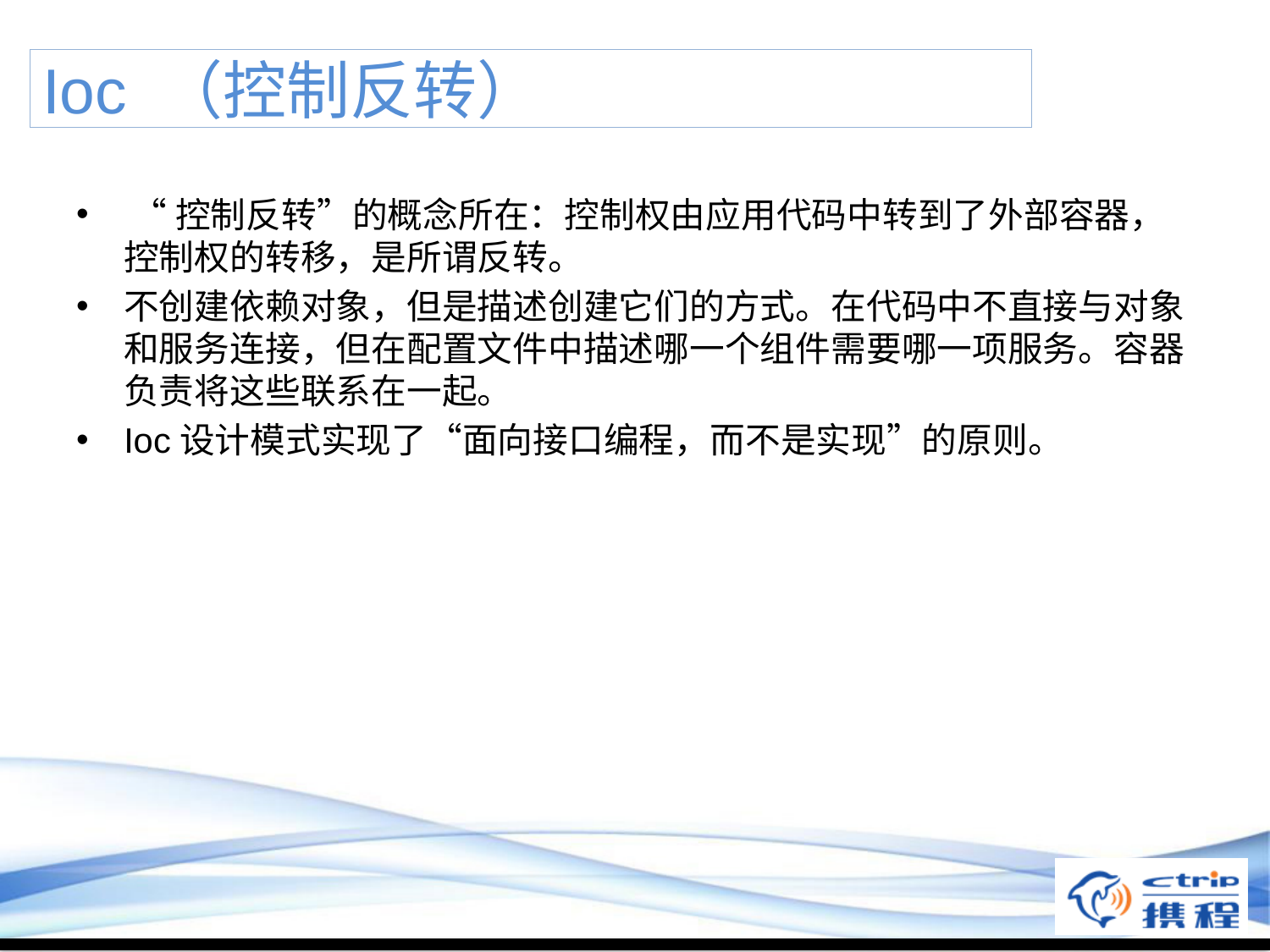

# Ioc （控制反转）
 “控制反转”的概念所在：控制权由应用代码中转到了外部容器，控制权的转移，是所谓反转。
不创建依赖对象，但是描述创建它们的方式。在代码中不直接与对象和服务连接，但在配置文件中描述哪一个组件需要哪一项服务。容器负责将这些联系在一起。
Ioc设计模式实现了“面向接口编程，而不是实现”的原则。